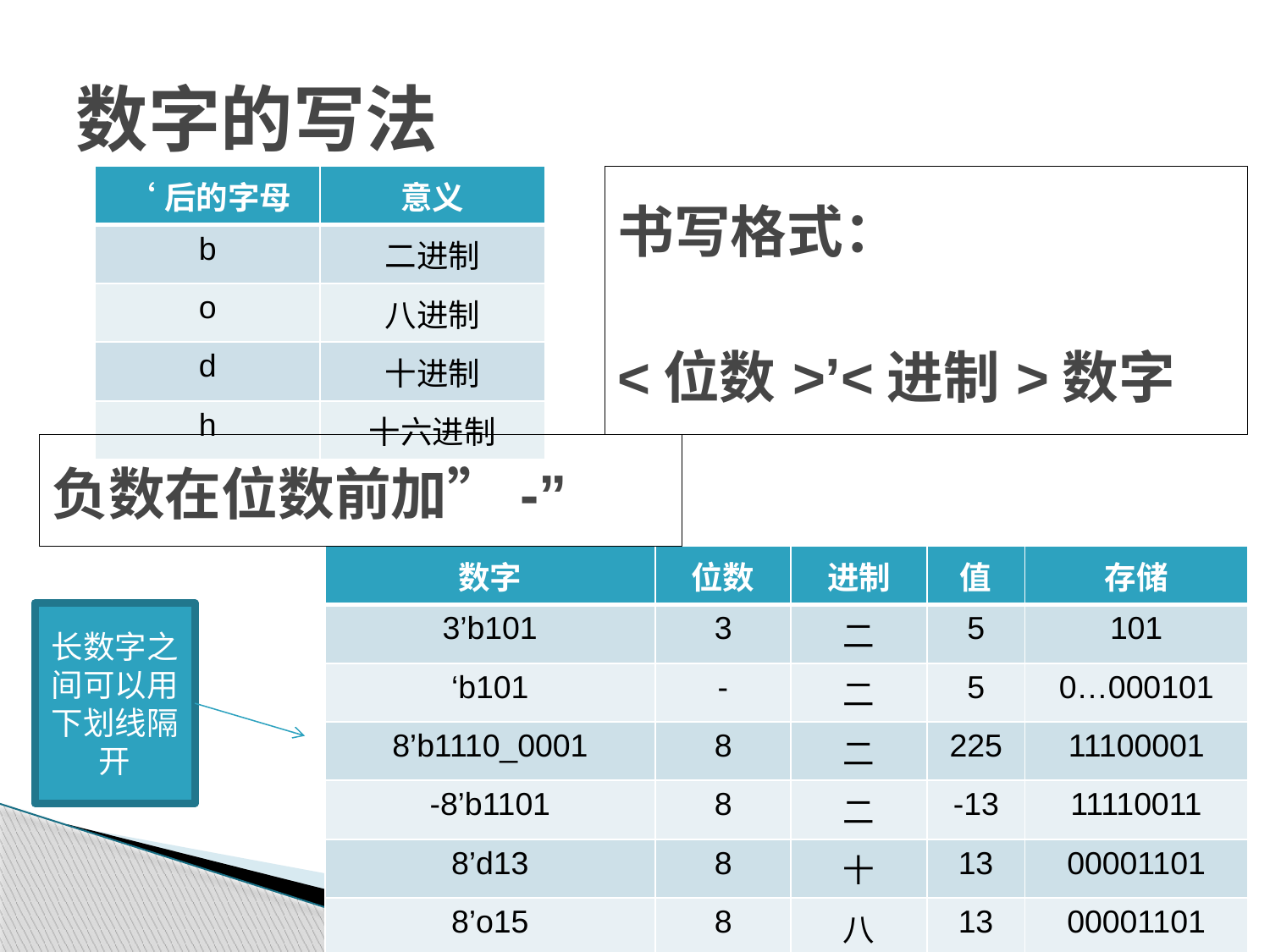

# 数字的写法
书写格式：

<位数>’<进制>数字
| ‘后的字母 | 意义 |
| --- | --- |
| b | 二进制 |
| o | 八进制 |
| d | 十进制 |
| h | 十六进制 |
负数在位数前加”-”
| 数字 | 位数 | 进制 | 值 | 存储 |
| --- | --- | --- | --- | --- |
| 3’b101 | 3 | 二 | 5 | 101 |
| ‘b101 | - | 二 | 5 | 0…000101 |
| 8’b1110\_0001 | 8 | 二 | 225 | 11100001 |
| -8’b1101 | 8 | 二 | -13 | 11110011 |
| 8’d13 | 8 | 十 | 13 | 00001101 |
| 8’o15 | 8 | 八 | 13 | 00001101 |
| 8’hd | 8 | 十六 | 13 | 00001101 |
长数字之间可以用下划线隔开